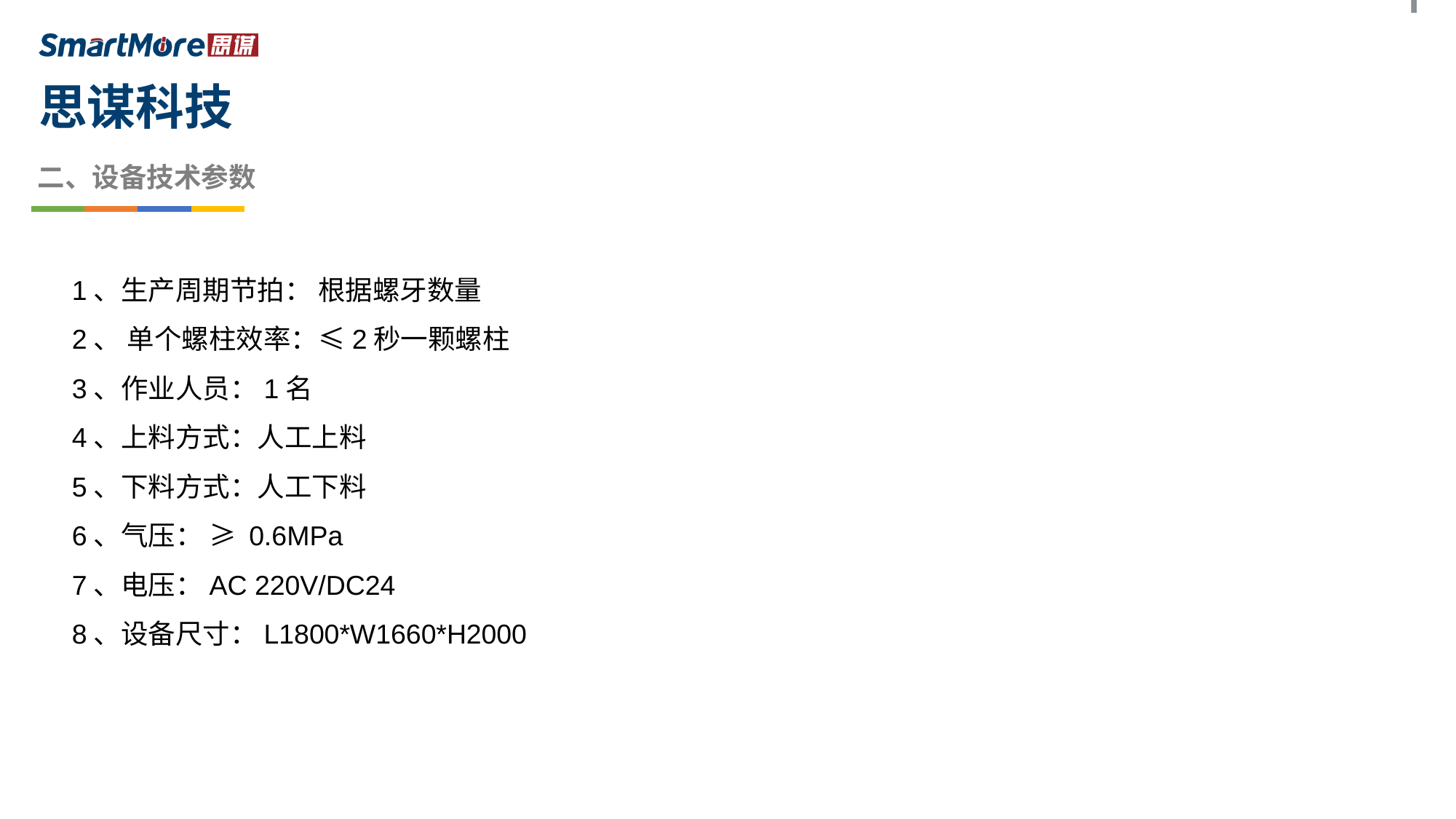

# 思谋科技
二、设备技术参数
1、生产周期节拍： 根据螺牙数量
2、 单个螺柱效率：≤2秒一颗螺柱
3、作业人员：1名
4、上料方式：人工上料
5、下料方式：人工下料
6、气压： ≥ 0.6MPa
7、电压：AC 220V/DC24
8、设备尺寸：L1800*W1660*H2000